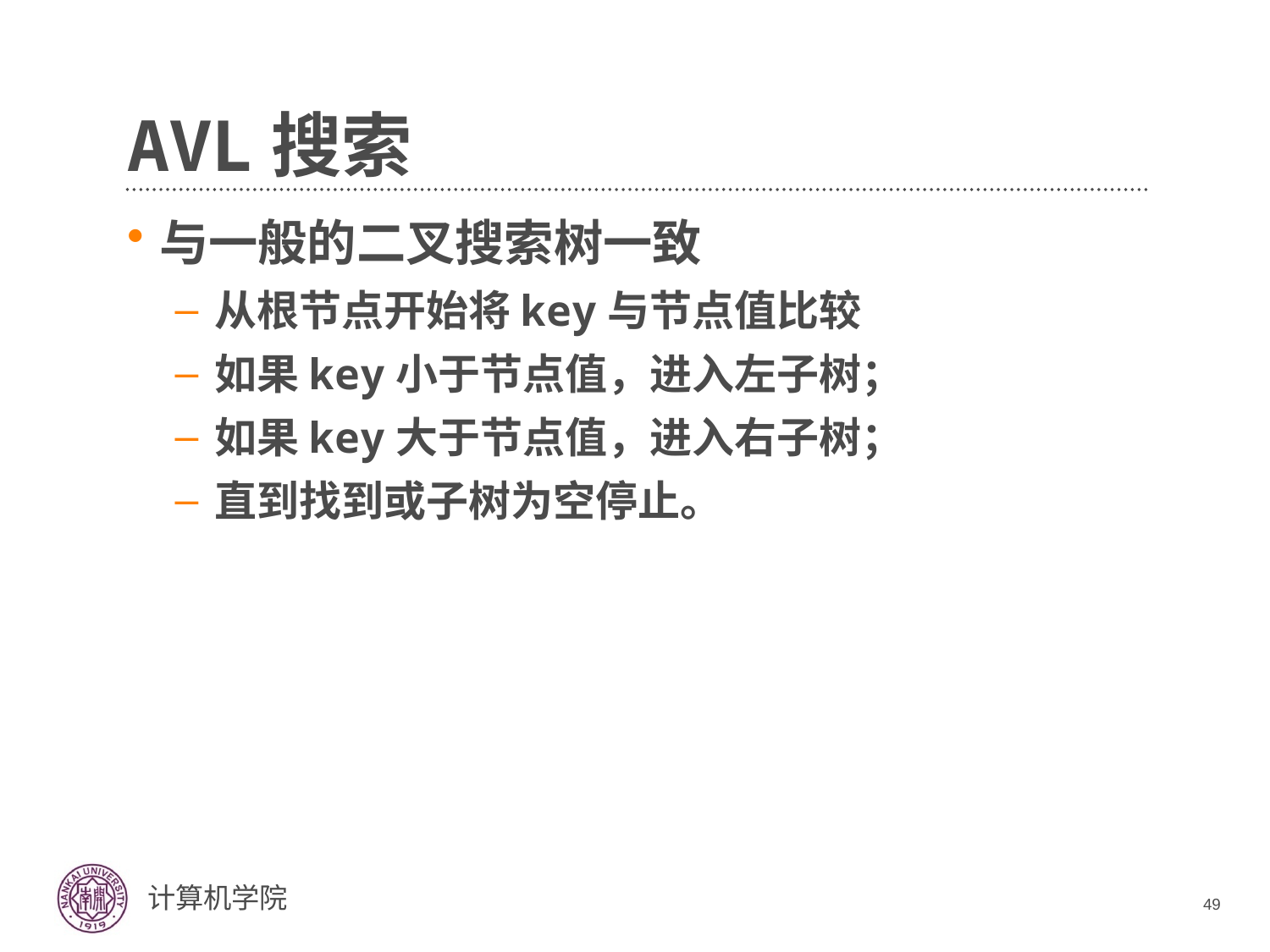

# AVL搜索
与一般的二叉搜索树一致
从根节点开始将key与节点值比较
如果key小于节点值，进入左子树；
如果key大于节点值，进入右子树；
直到找到或子树为空停止。

49